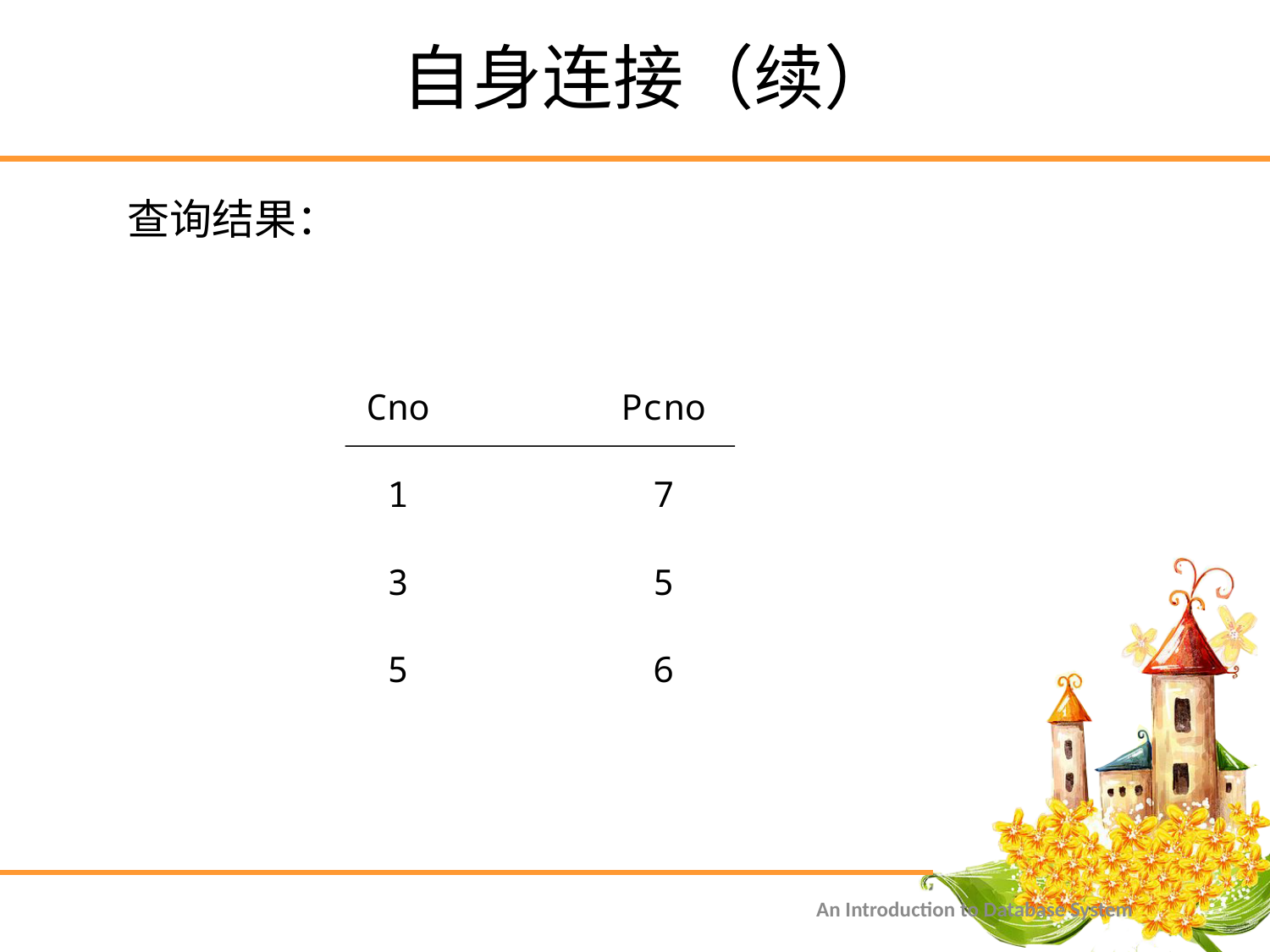

# 自身连接（续）
查询结果：
| Cno | Pcno |
| --- | --- |
| 1 | 7 |
| 3 | 5 |
| 5 | 6 |

An Introduction to Database System